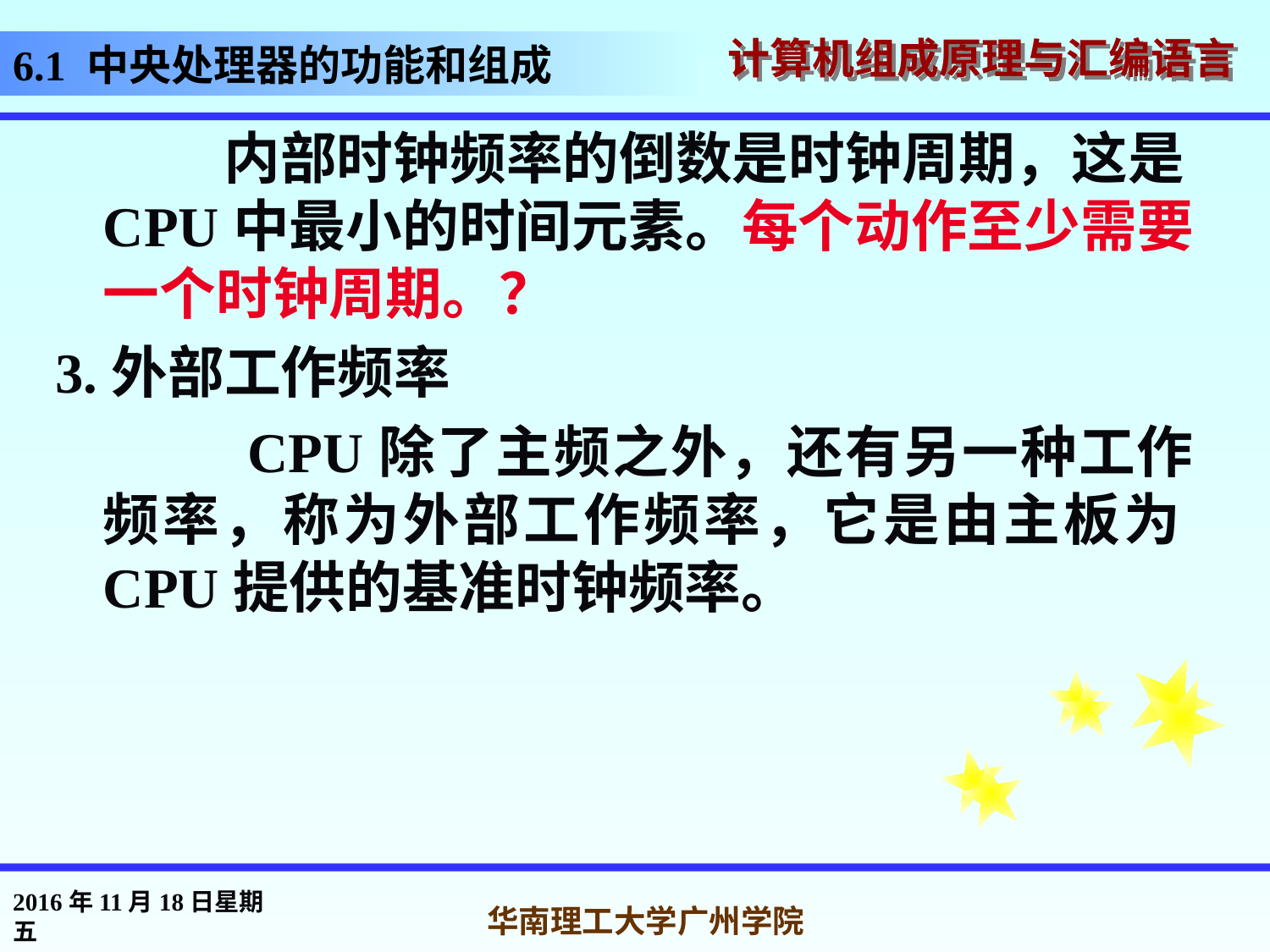

# 6.1 中央处理器的功能和组成
            内部时钟频率的倒数是时钟周期，这是CPU中最小的时间元素。每个动作至少需要一个时钟周期。？
3.外部工作频率
            CPU除了主频之外，还有另一种工作频率，称为外部工作频率，它是由主板为CPU提供的基准时钟频率。
2016年11月18日星期五
华南理工大学广州学院